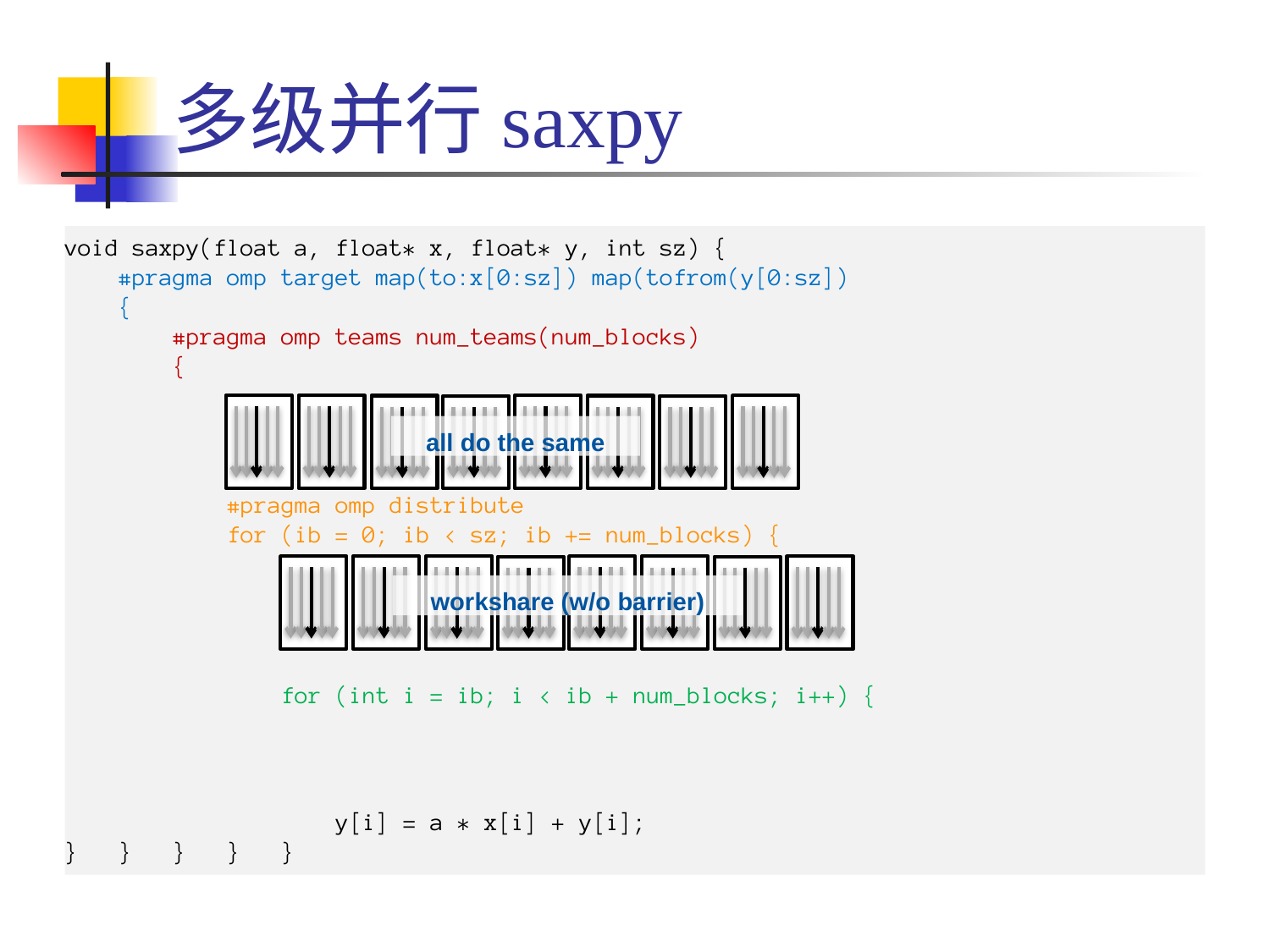

# 多级并行saxpy

void saxpy(float a, float* x, float* y, int sz) {
    #pragma omp target map(to:x[0:sz]) map(tofrom(y[0:sz])
    {
        #pragma omp teams num_teams(num_blocks)
        {

            #pragma omp distribute
            for (ib = 0; ib < sz; ib += num_blocks) {

                for (int i = ib; i < ib + num_blocks; i++) {

                    y[i] = a * x[i] + y[i];
}   }   }   }   }

all do the same

workshare (w/o barrier)